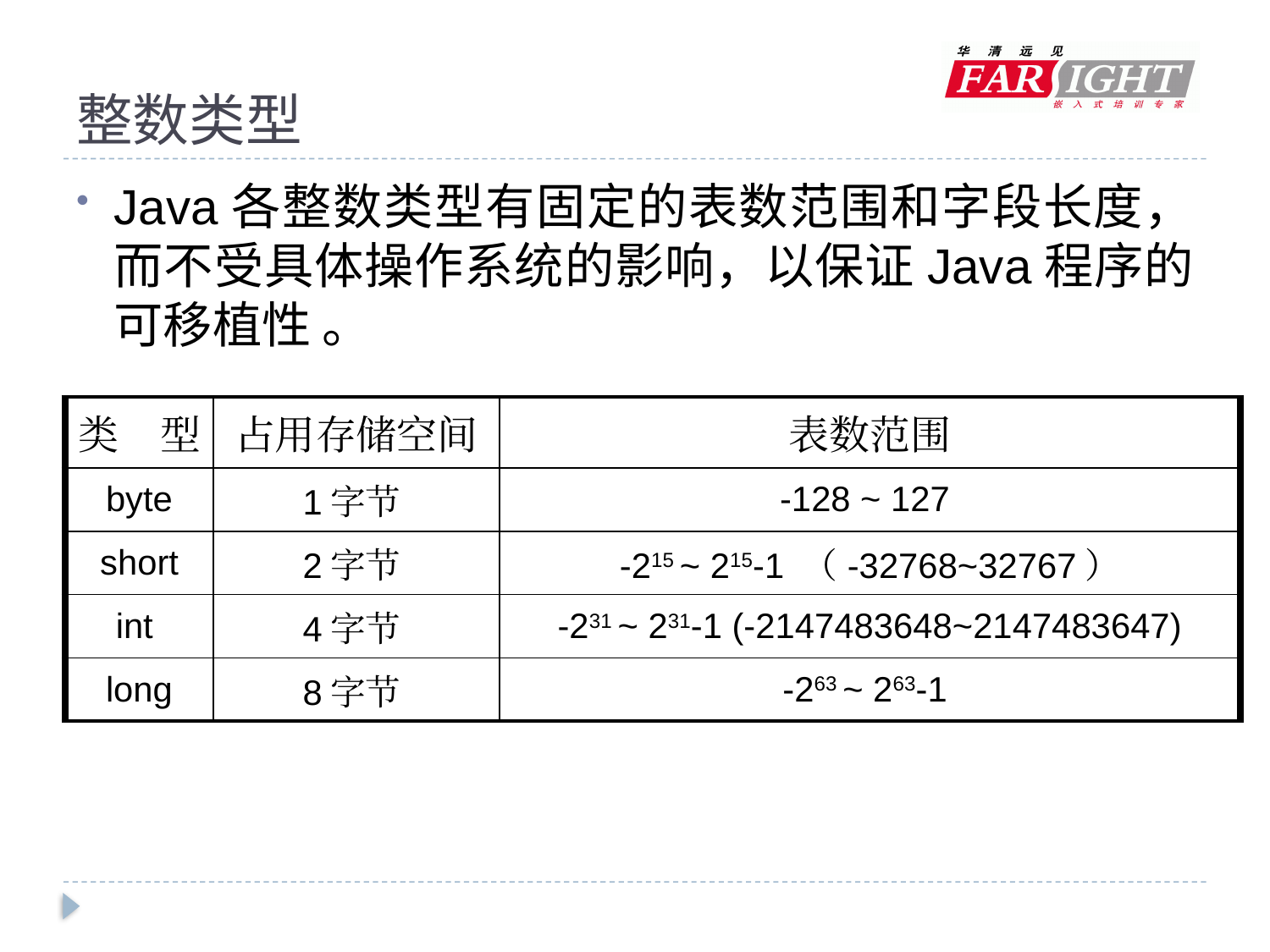

# 整数类型
Java各整数类型有固定的表数范围和字段长度，而不受具体操作系统的影响，以保证Java程序的可移植性 。
| 类 型 | 占用存储空间 | 表数范围 |
| --- | --- | --- |
| byte | 1字节 | -128 ~ 127 |
| short | 2字节 | -215 ~ 215-1 （-32768~32767） |
| int | 4字节 | -231 ~ 231-1 (-2147483648~2147483647) |
| long | 8字节 | -263 ~ 263-1 |